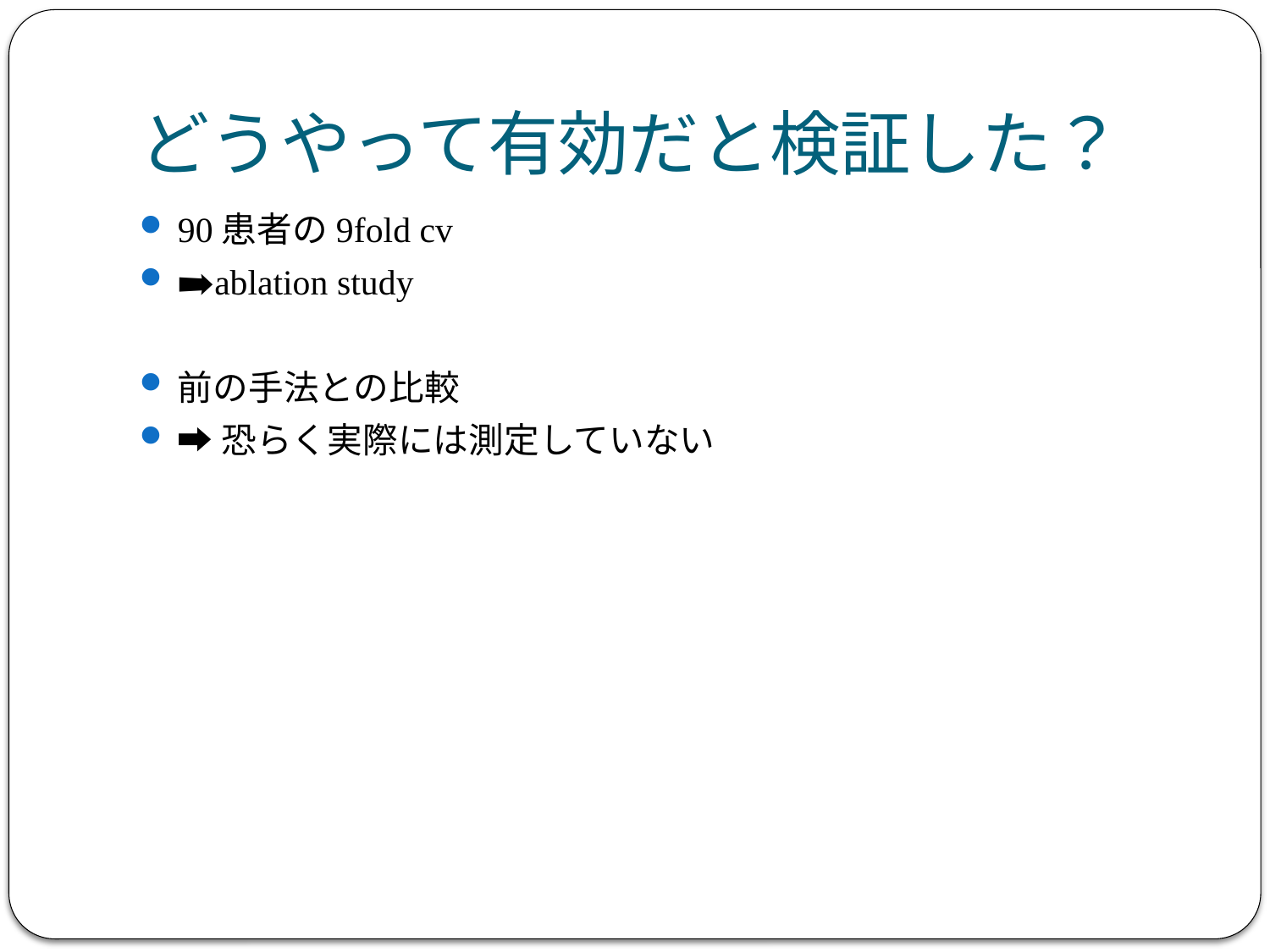

# どうやって有効だと検証した？
90患者の9fold cv
➡ablation study

前の手法との比較
➡恐らく実際には測定していない